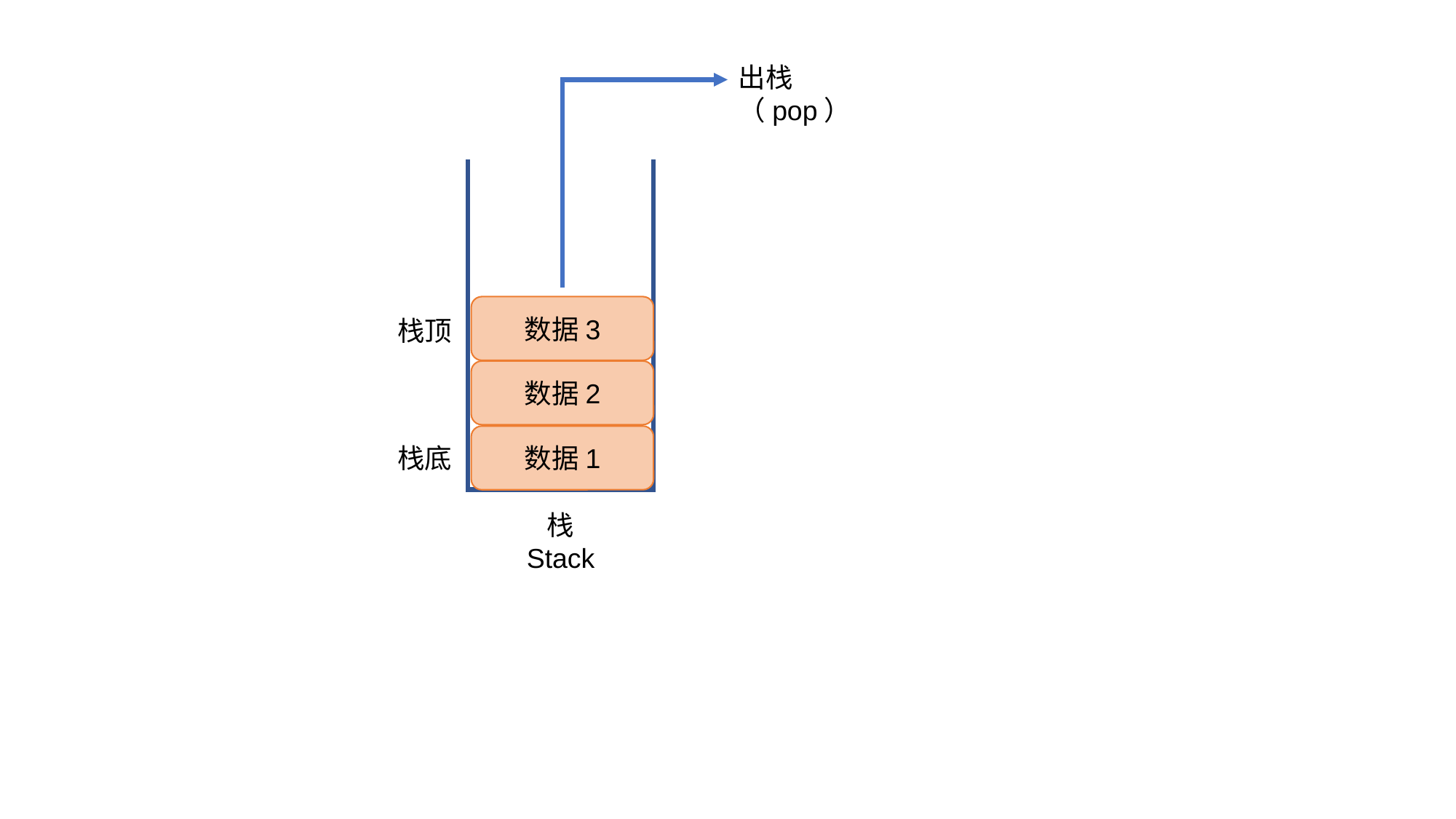

出栈（pop）

数据3
栈顶
数据2
数据1
栈底
栈
Stack